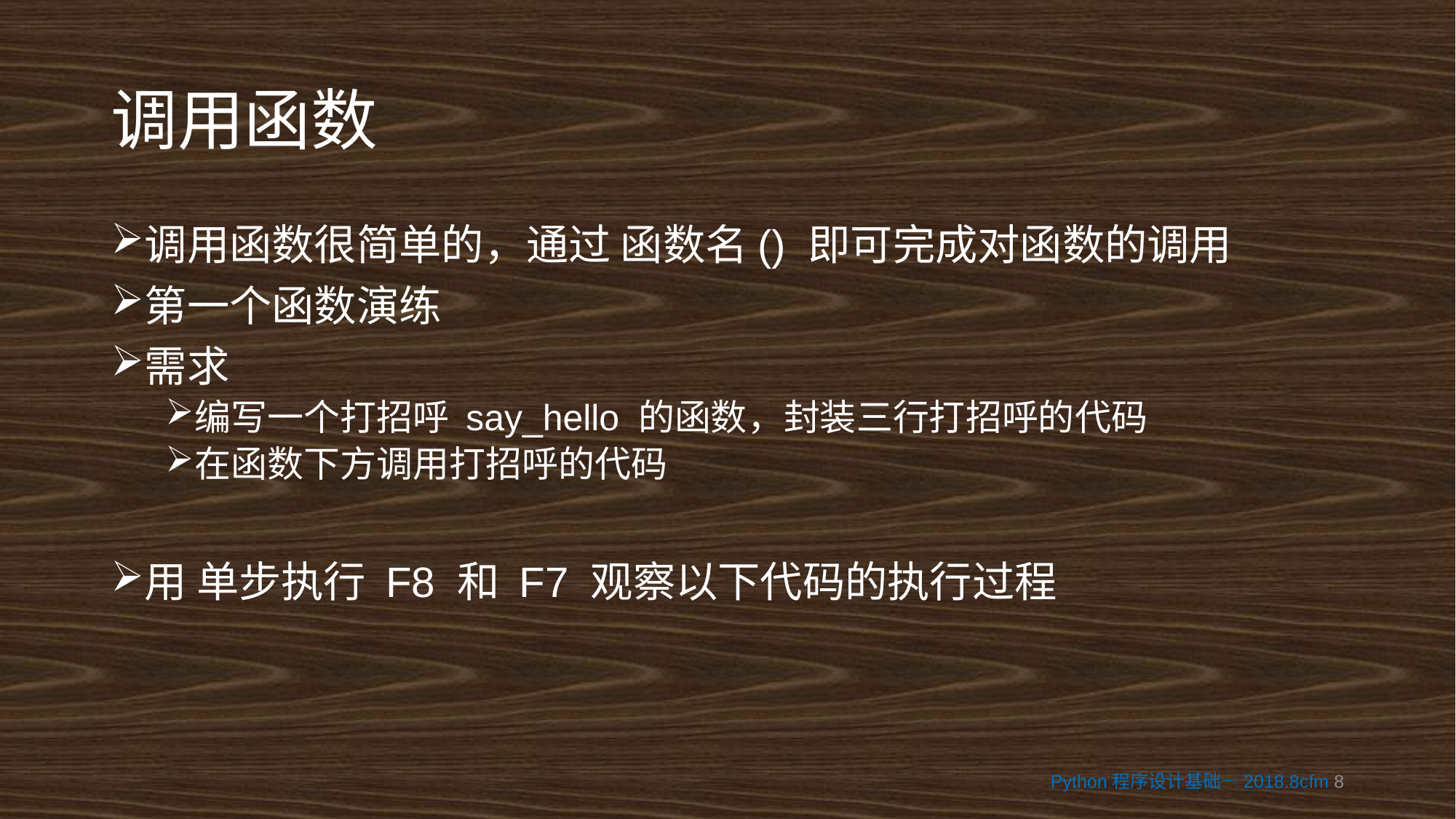

# 调用函数
调用函数很简单的，通过 函数名() 即可完成对函数的调用
第一个函数演练
需求
编写一个打招呼 say_hello 的函数，封装三行打招呼的代码
在函数下方调用打招呼的代码

用 单步执行 F8 和 F7 观察以下代码的执行过程

Python程序设计基础—2018.8cfm 8